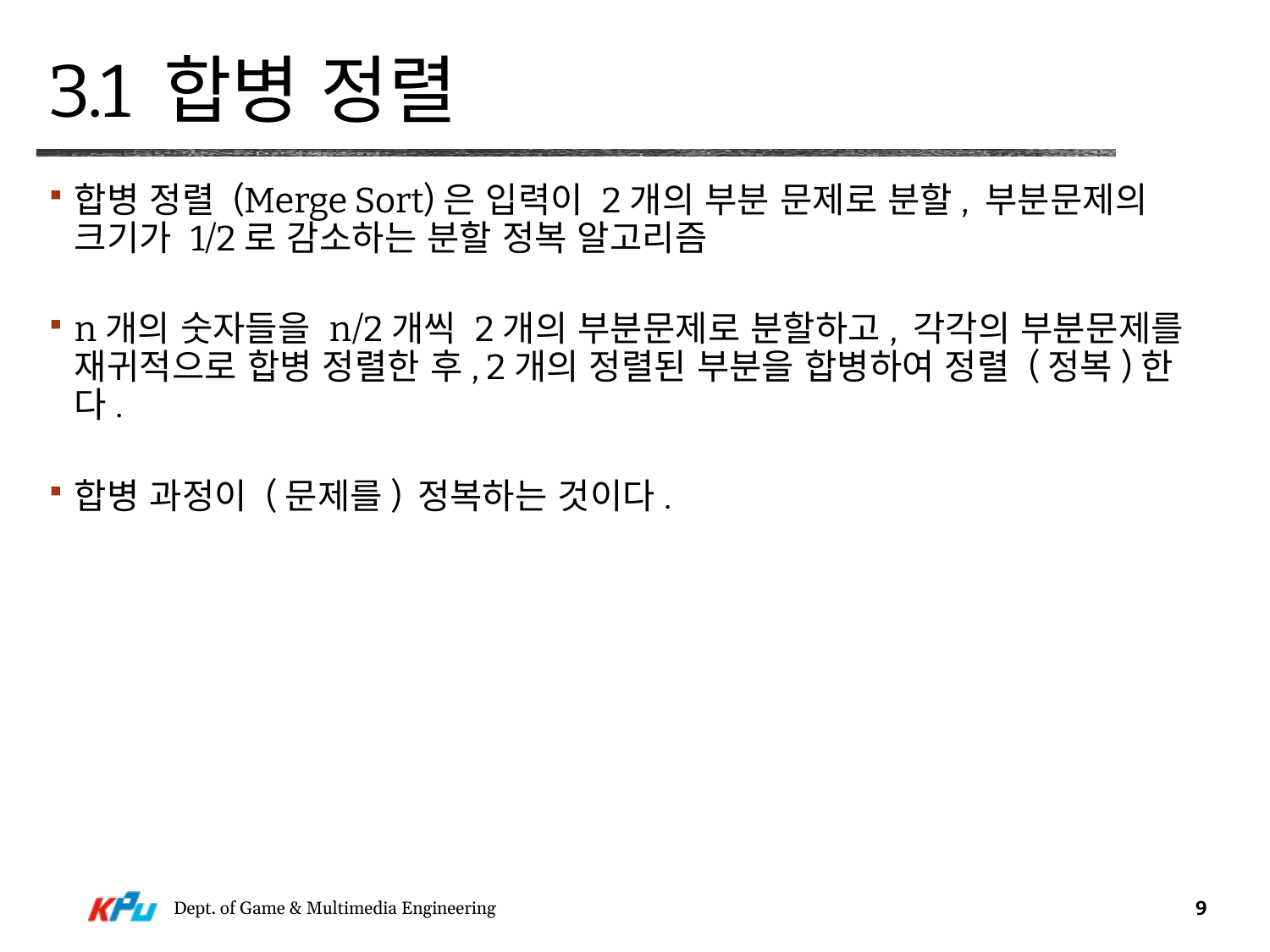

# 3.1 합병 정렬
합병 정렬 (Merge Sort)은 입력이 2개의 부분 문제로 분할, 부분문제의 크기가 1/2로 감소하는 분할 정복 알고리즘
n개의 숫자들을 n/2개씩 2개의 부분문제로 분할하고, 각각의 부분문제를 재귀적으로 합병 정렬한 후, 2개의 정렬된 부분을 합병하여 정렬 (정복)한다.
합병 과정이 (문제를) 정복하는 것이다.
Dept. of Game & Multimedia Engineering
9